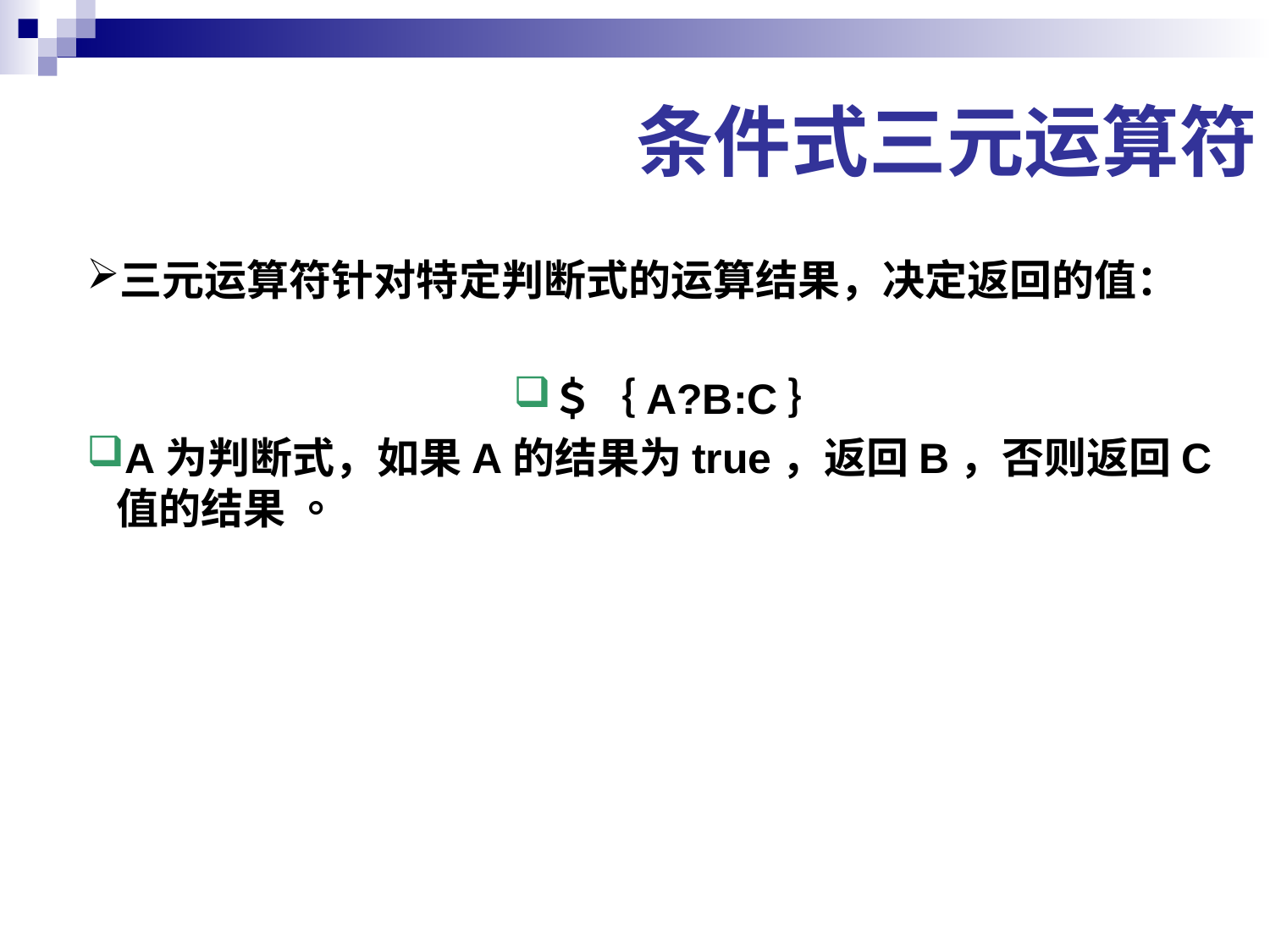

条件式三元运算符

三元运算符针对特定判断式的运算结果，决定返回的值：

＄｛A?B:C｝
A为判断式，如果A的结果为true，返回B，否则返回C值的结果 。
21